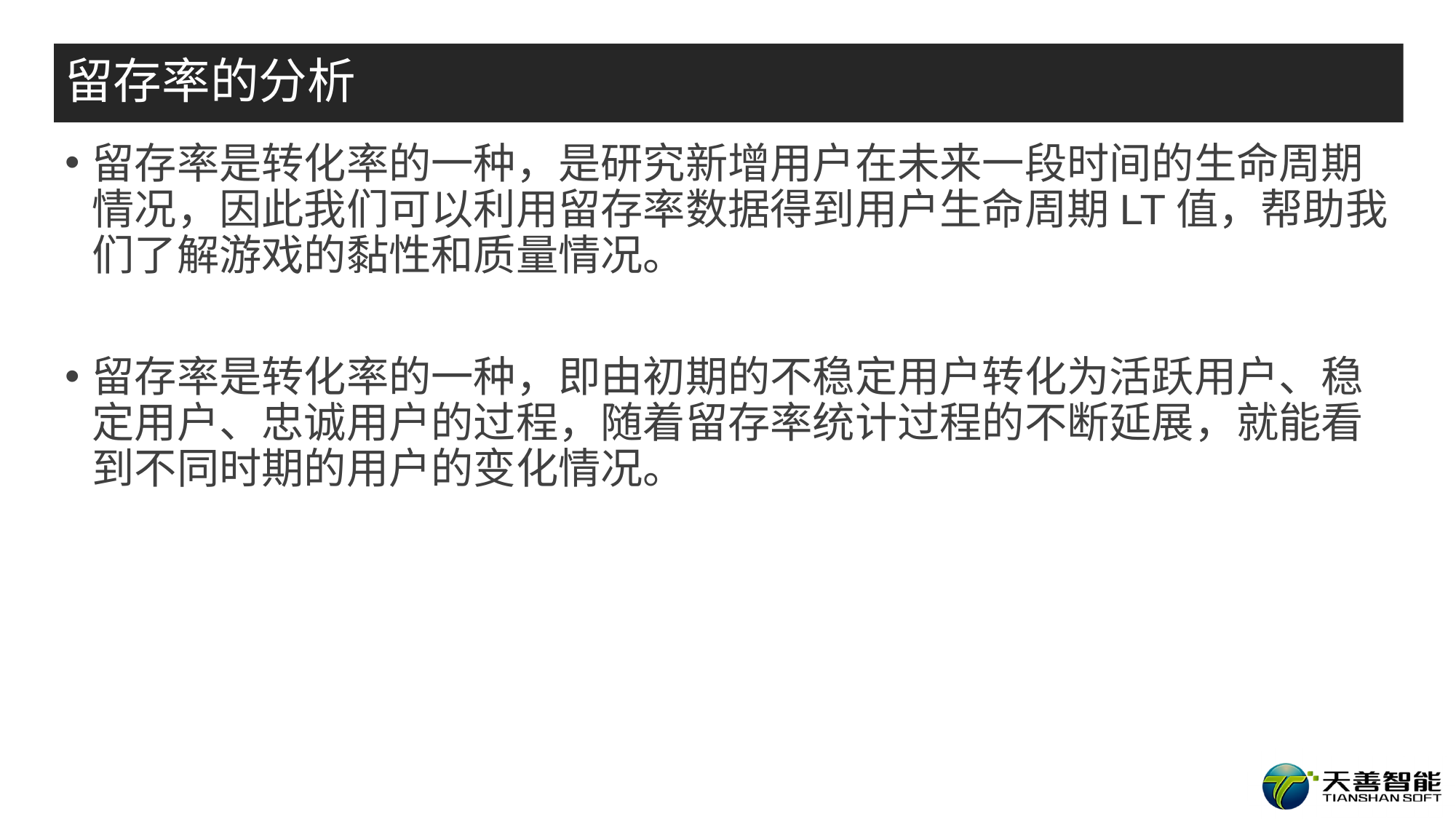

# 留存率的分析
留存率是转化率的一种，是研究新增用户在未来一段时间的生命周期情况，因此我们可以利用留存率数据得到用户生命周期LT值，帮助我们了解游戏的黏性和质量情况。

留存率是转化率的一种，即由初期的不稳定用户转化为活跃用户、稳定用户、忠诚用户的过程，随着留存率统计过程的不断延展，就能看到不同时期的用户的变化情况。